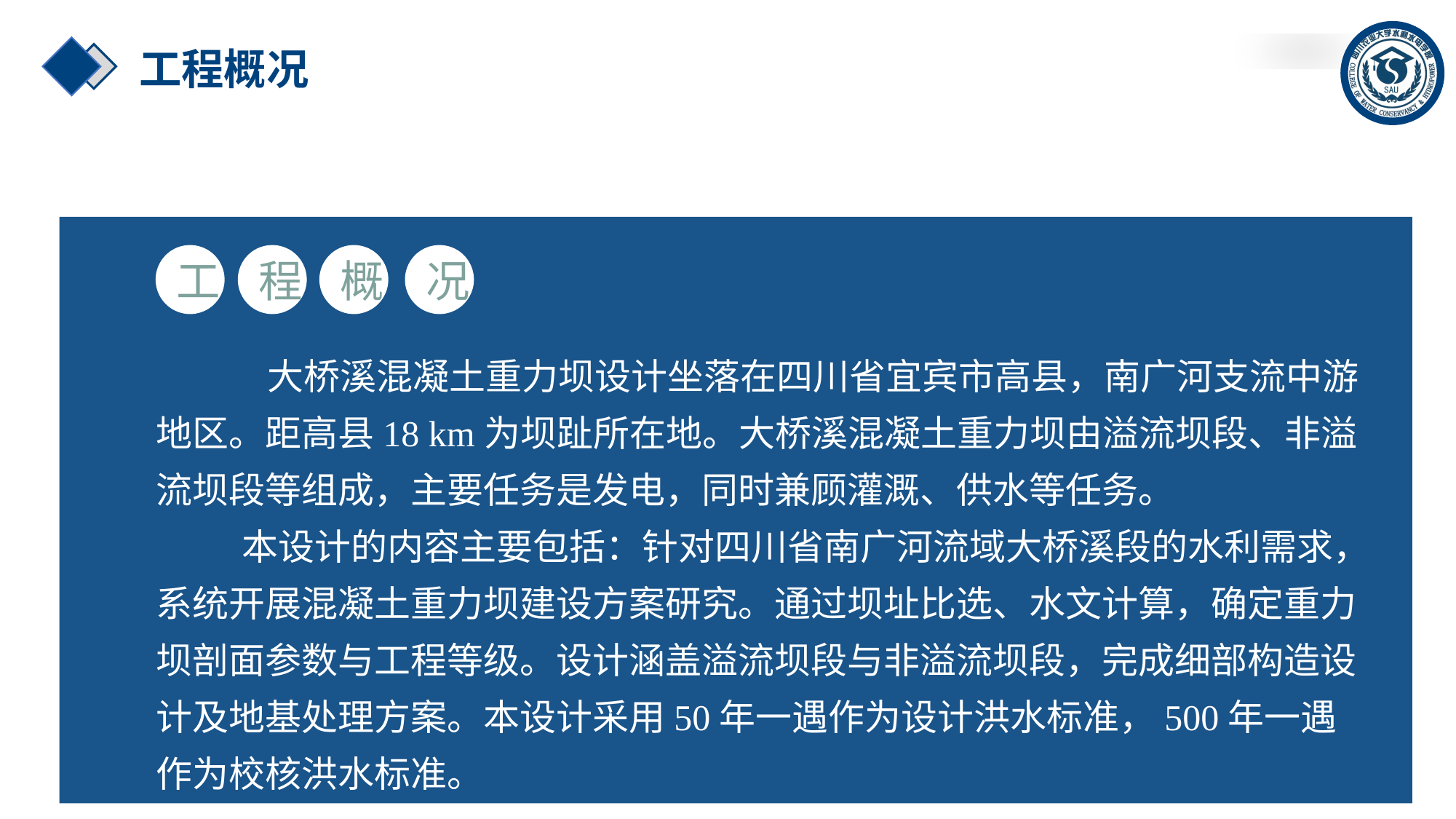

工程概况

工
程
概
况
  大桥溪混凝土重力坝设计坐落在四川省宜宾市高县，南广河支流中游地区。距高县18 km为坝趾所在地。大桥溪混凝土重力坝由溢流坝段、非溢流坝段等组成，主要任务是发电，同时兼顾灌溉、供水等任务。
本设计的内容主要包括：针对四川省南广河流域大桥溪段的水利需求，系统开展混凝土重力坝建设方案研究。通过坝址比选、水文计算，确定重力坝剖面参数与工程等级。设计涵盖溢流坝段与非溢流坝段，完成细部构造设计及地基处理方案。本设计采用50年一遇作为设计洪水标准，500年一遇作为校核洪水标准。